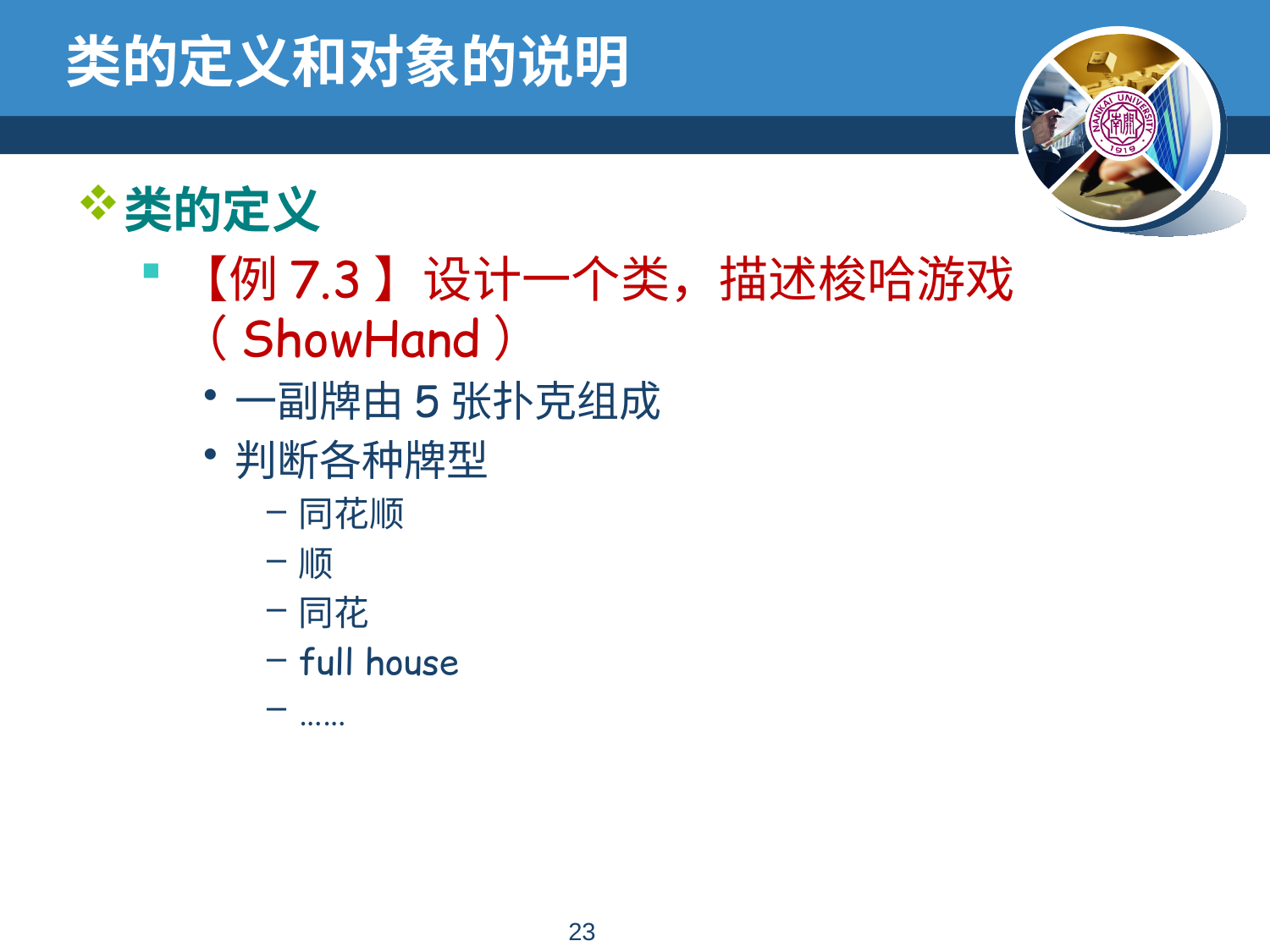

# 类的定义和对象的说明
类的定义
【例7.3】设计一个类，描述梭哈游戏（ShowHand）
一副牌由5张扑克组成
判断各种牌型
同花顺
顺
同花
full house
……

23